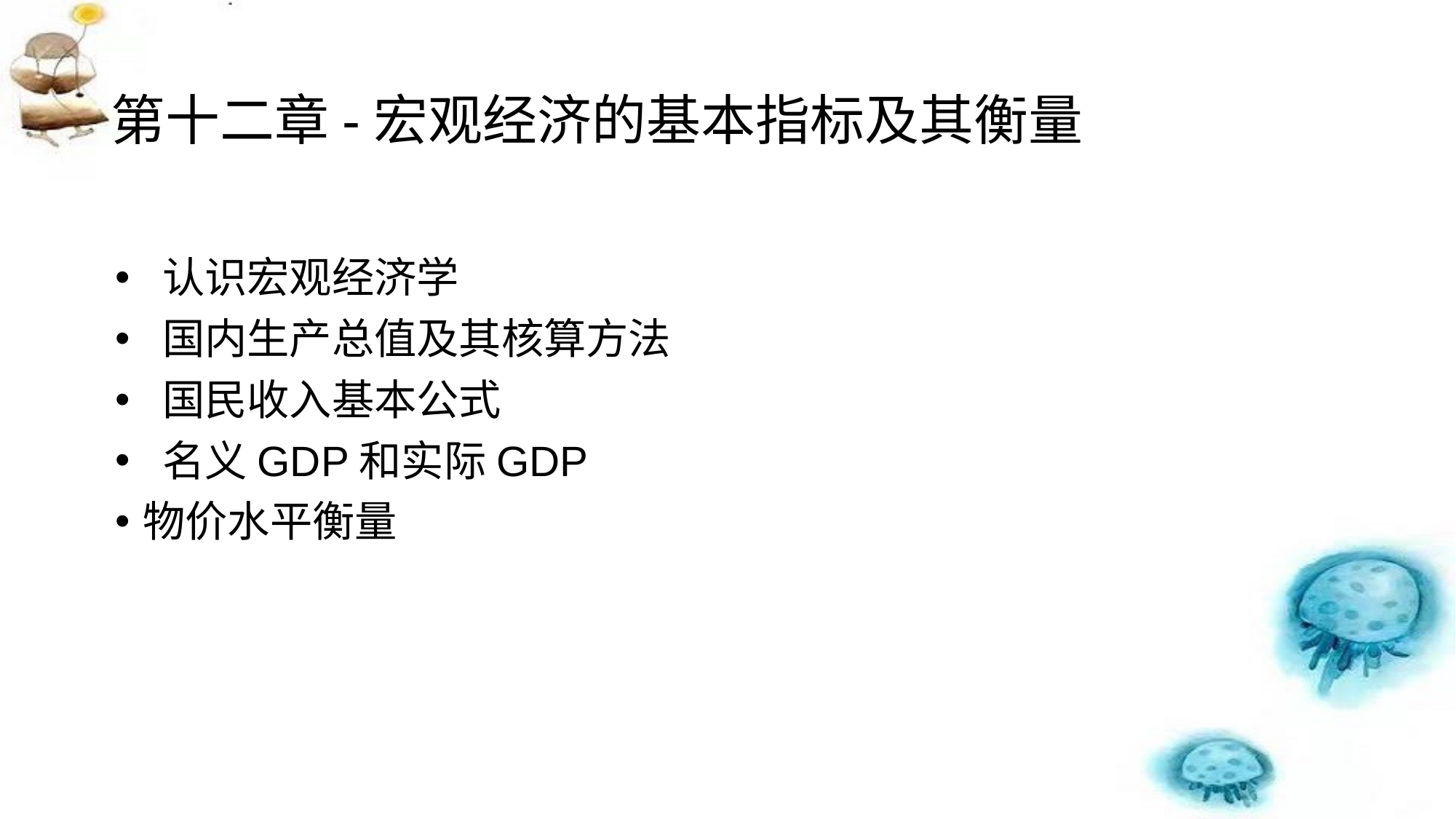

# 第十二章-宏观经济的基本指标及其衡量
 认识宏观经济学
 国内生产总值及其核算方法
 国民收入基本公式
 名义GDP和实际GDP
物价水平衡量